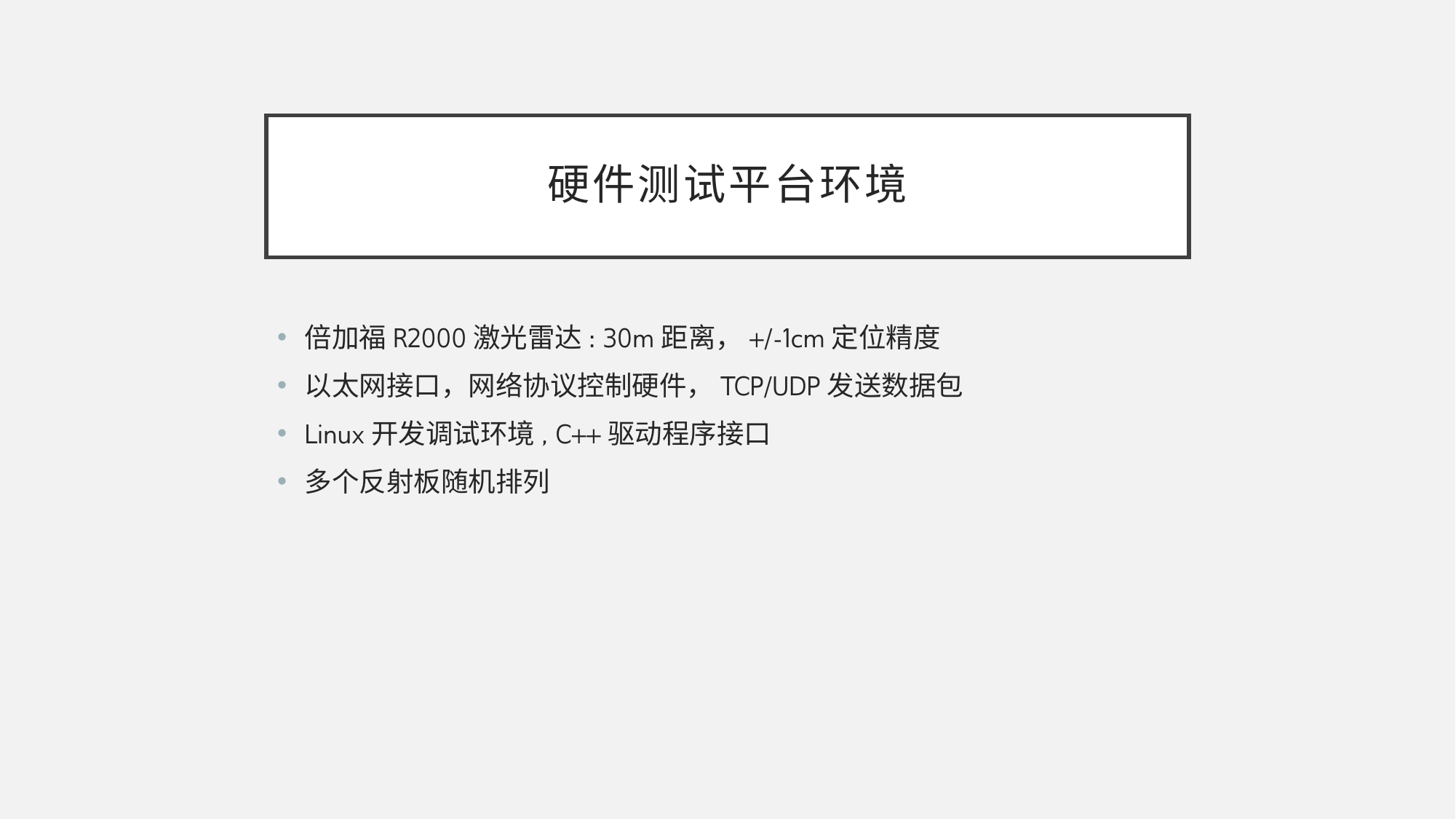

# 硬件测试平台环境
倍加福R2000激光雷达: 30m距离，+/-1cm定位精度
以太网接口，网络协议控制硬件，TCP/UDP发送数据包
Linux开发调试环境, C++驱动程序接口
多个反射板随机排列